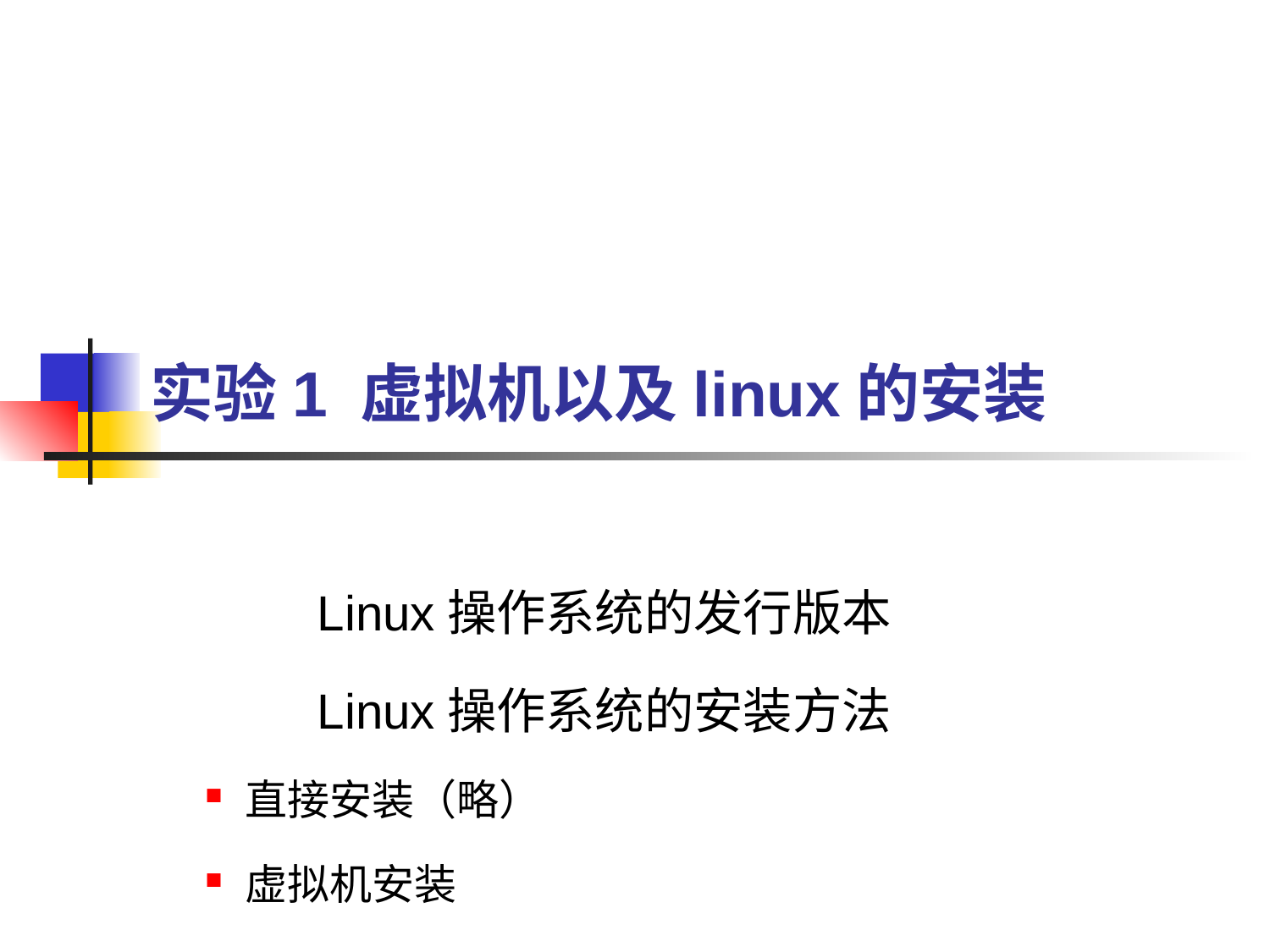

# 实验1 虚拟机以及linux的安装
Linux操作系统的发行版本
Linux操作系统的安装方法
直接安装（略）
虚拟机安装